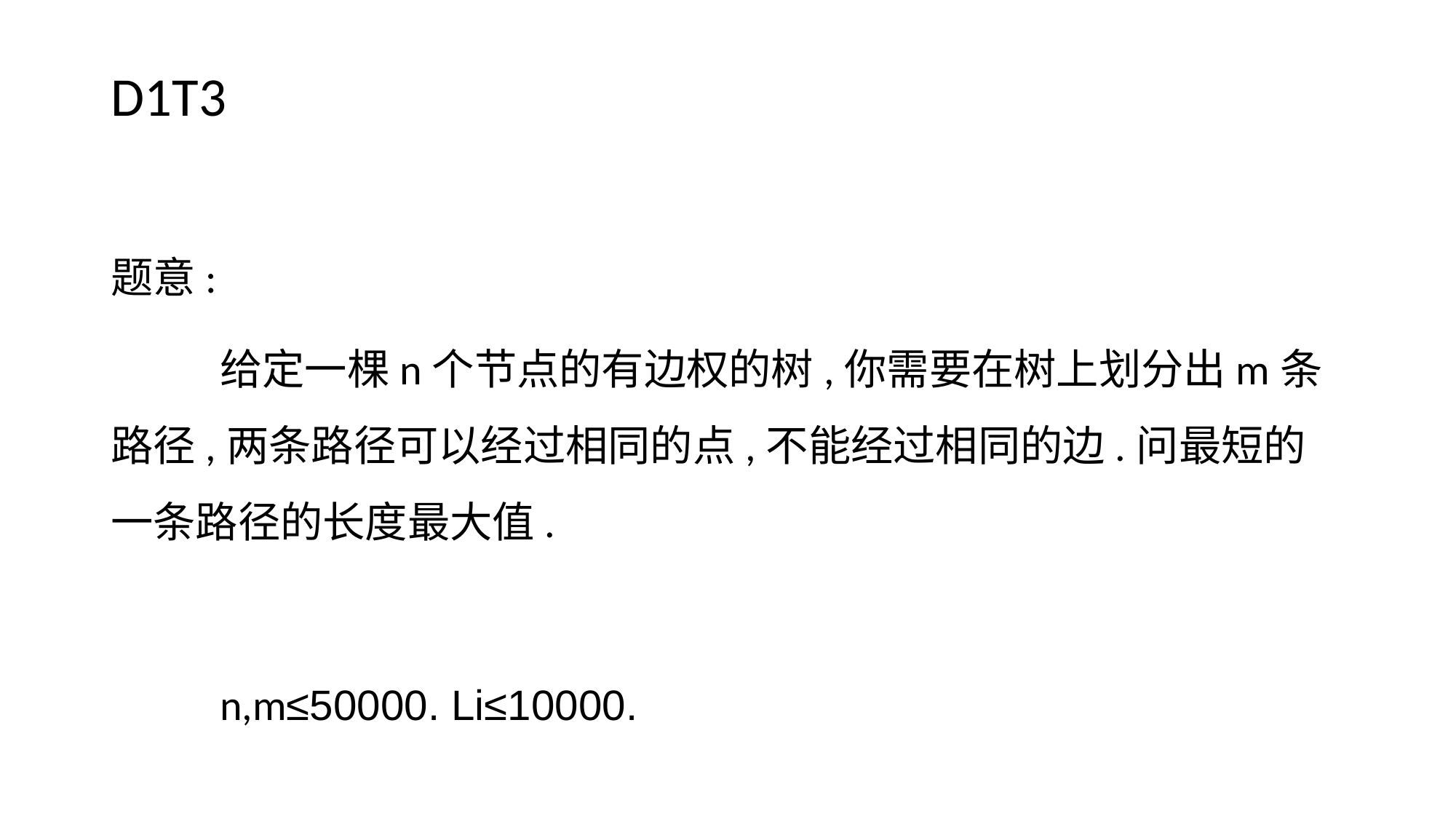

# D1T3
题意:
	给定一棵n个节点的有边权的树,你需要在树上划分出m条路径,两条路径可以经过相同的点,不能经过相同的边.问最短的一条路径的长度最大值.

	n,m≤50000. Li≤10000.